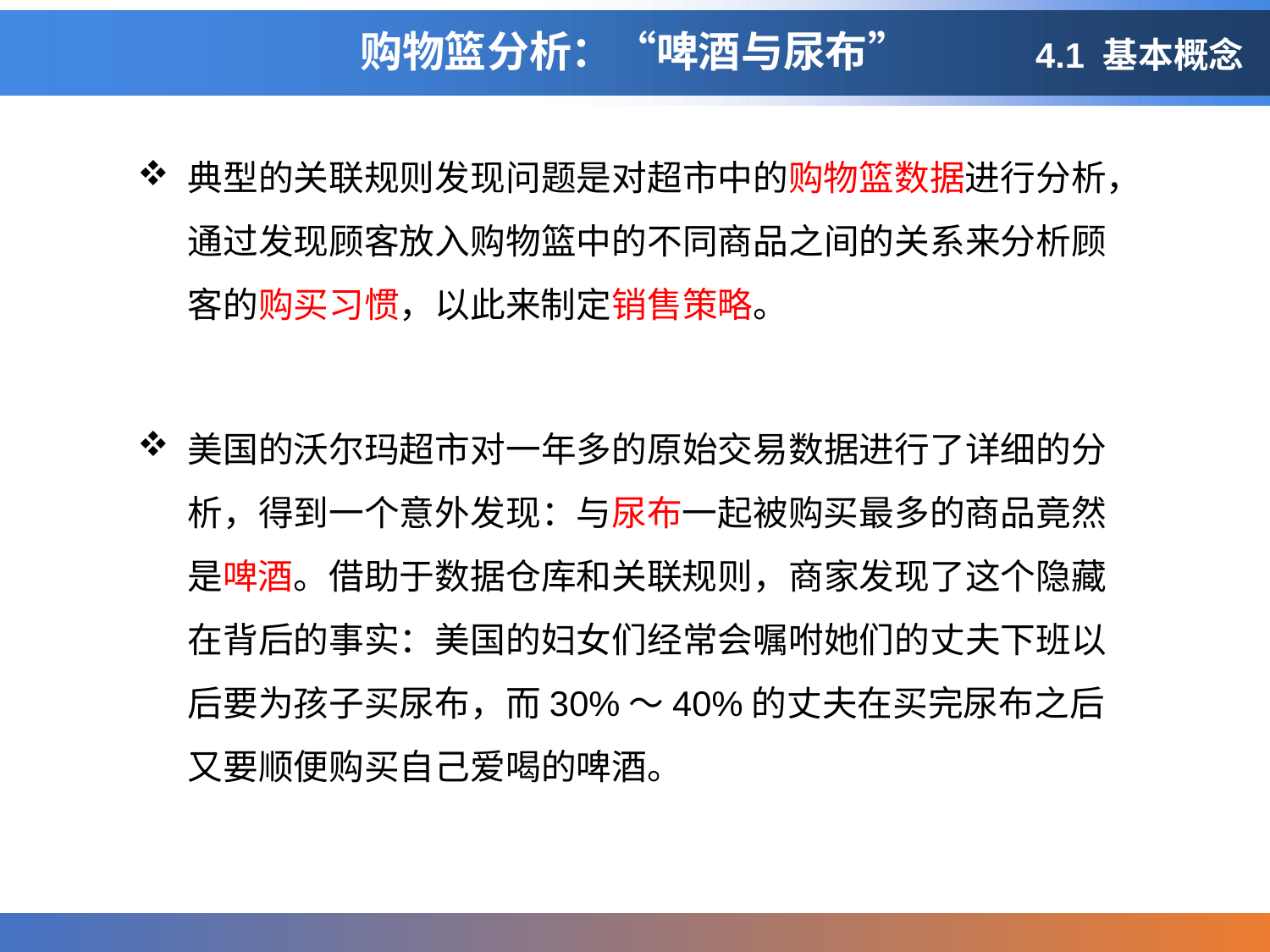

# 购物篮分析：“啤酒与尿布”
4.1 基本概念
典型的关联规则发现问题是对超市中的购物篮数据进行分析，通过发现顾客放入购物篮中的不同商品之间的关系来分析顾客的购买习惯，以此来制定销售策略。

美国的沃尔玛超市对一年多的原始交易数据进行了详细的分析，得到一个意外发现：与尿布一起被购买最多的商品竟然是啤酒。借助于数据仓库和关联规则，商家发现了这个隐藏在背后的事实：美国的妇女们经常会嘱咐她们的丈夫下班以后要为孩子买尿布，而30%～40%的丈夫在买完尿布之后又要顺便购买自己爱喝的啤酒。